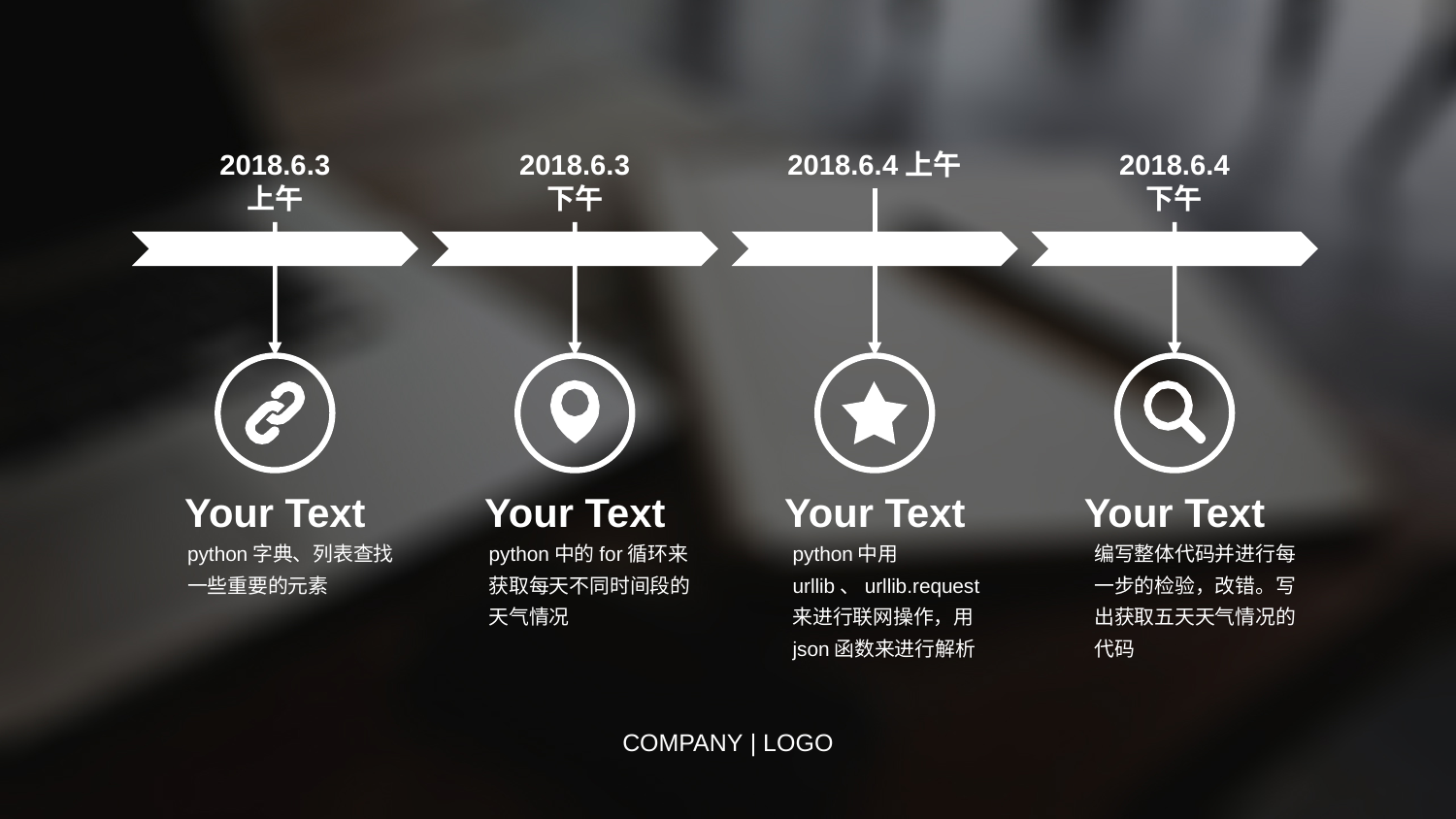

2018.6.3
上午
2018.6.3
下午
2018.6.4上午
2018.6.4
下午

Your Text
Your Text
Your Text
Your Text
python字典、列表查找一些重要的元素
python中的for循环来获取每天不同时间段的天气情况
python中用urllib、urllib.request来进行联网操作，用json函数来进行解析
编写整体代码并进行每一步的检验，改错。写出获取五天天气情况的代码
COMPANY | LOGO